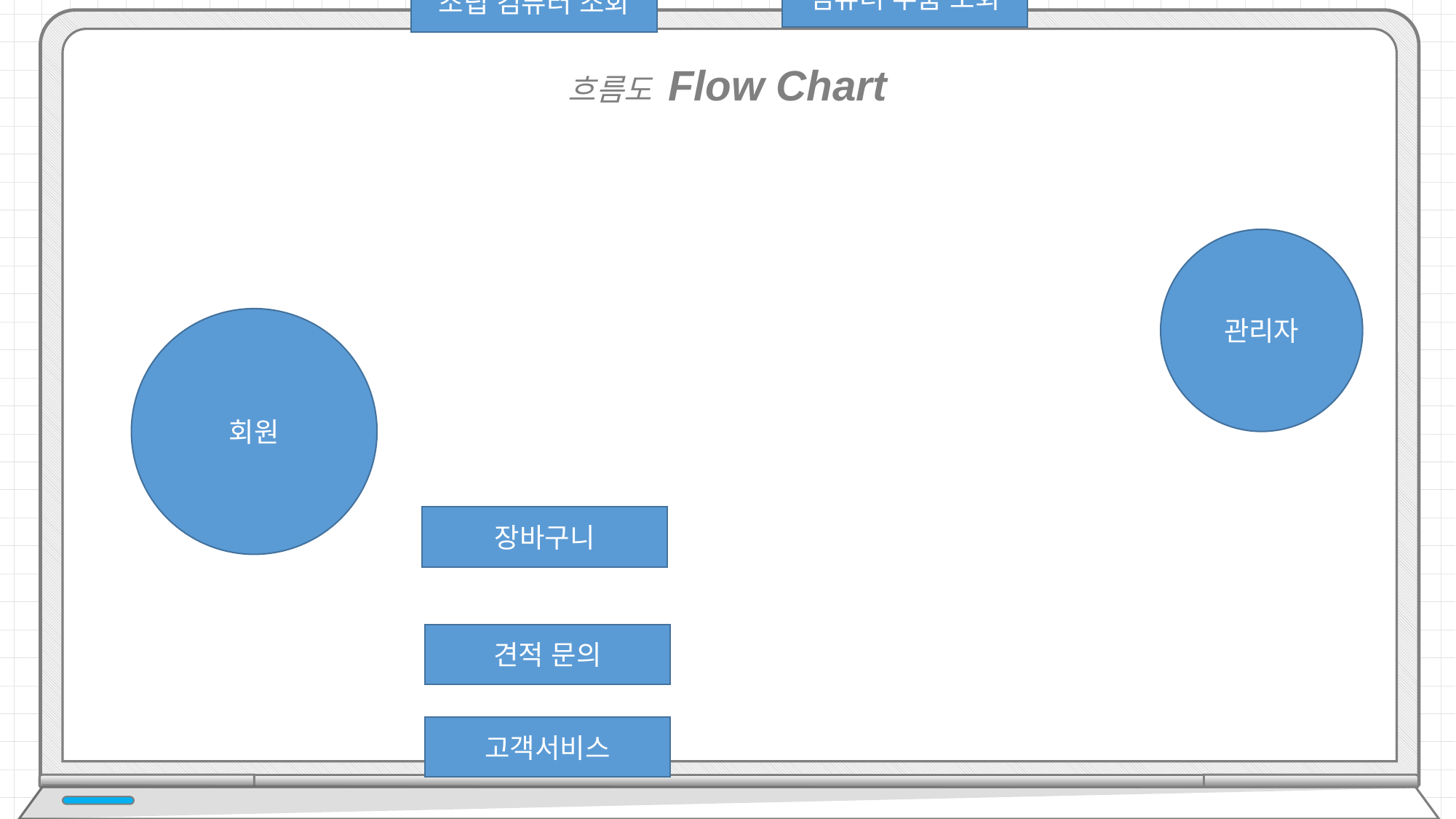

회원가입
로그인
컴퓨터 부품 조회
조립 컴퓨터 조회

흐름도 Flow Chart
관리자
회원
장바구니
견적 문의
고객서비스